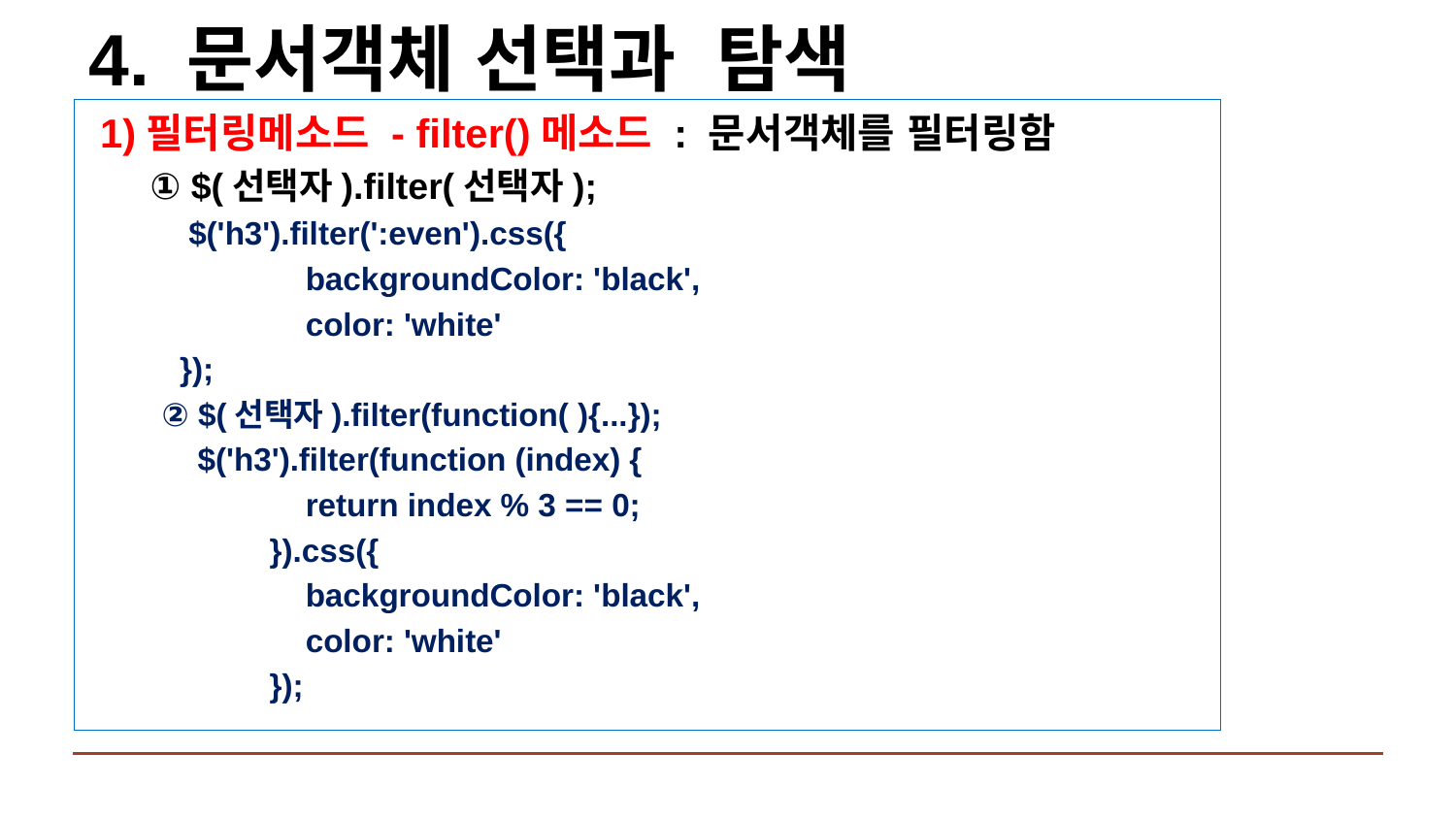

# 4. 문서객체 선택과  탐색
 1)필터링메소드 - filter()메소드 : 문서객체를 필터링함
      ① $(선택자).filter(선택자);
   $('h3').filter(':even').css({
                backgroundColor: 'black',
                color: 'white'
  });
② $(선택자).filter(function( ){...});
    $('h3').filter(function (index) {
                return index % 3 == 0;
            }).css({
                backgroundColor: 'black',
                color: 'white'
            });